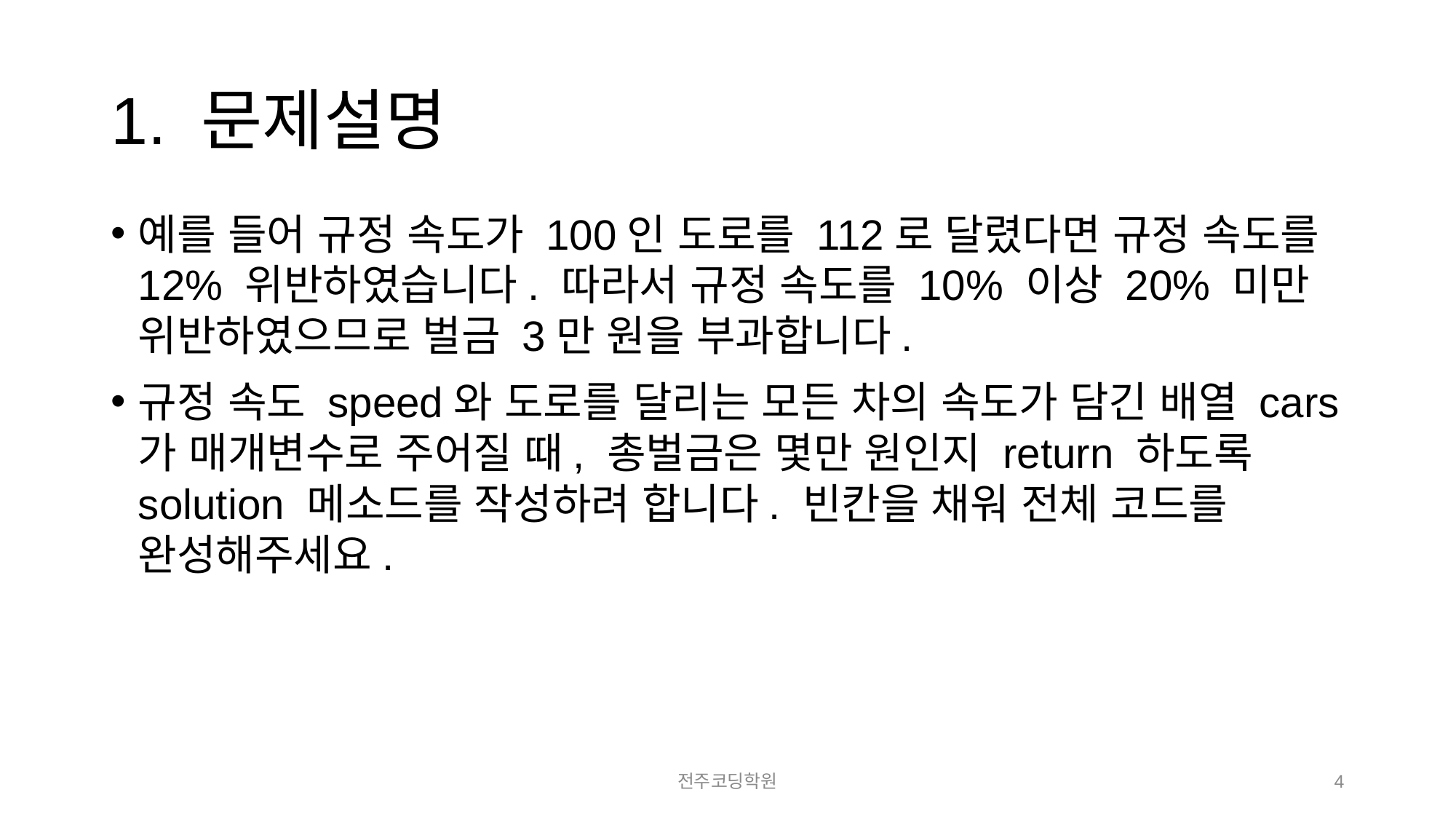

# 1. 문제설명
예를 들어 규정 속도가 100인 도로를 112로 달렸다면 규정 속도를 12% 위반하였습니다. 따라서 규정 속도를 10% 이상 20% 미만 위반하였으므로 벌금 3만 원을 부과합니다.
규정 속도 speed와 도로를 달리는 모든 차의 속도가 담긴 배열 cars가 매개변수로 주어질 때, 총벌금은 몇만 원인지 return 하도록 solution 메소드를 작성하려 합니다. 빈칸을 채워 전체 코드를 완성해주세요.
전주코딩학원
4